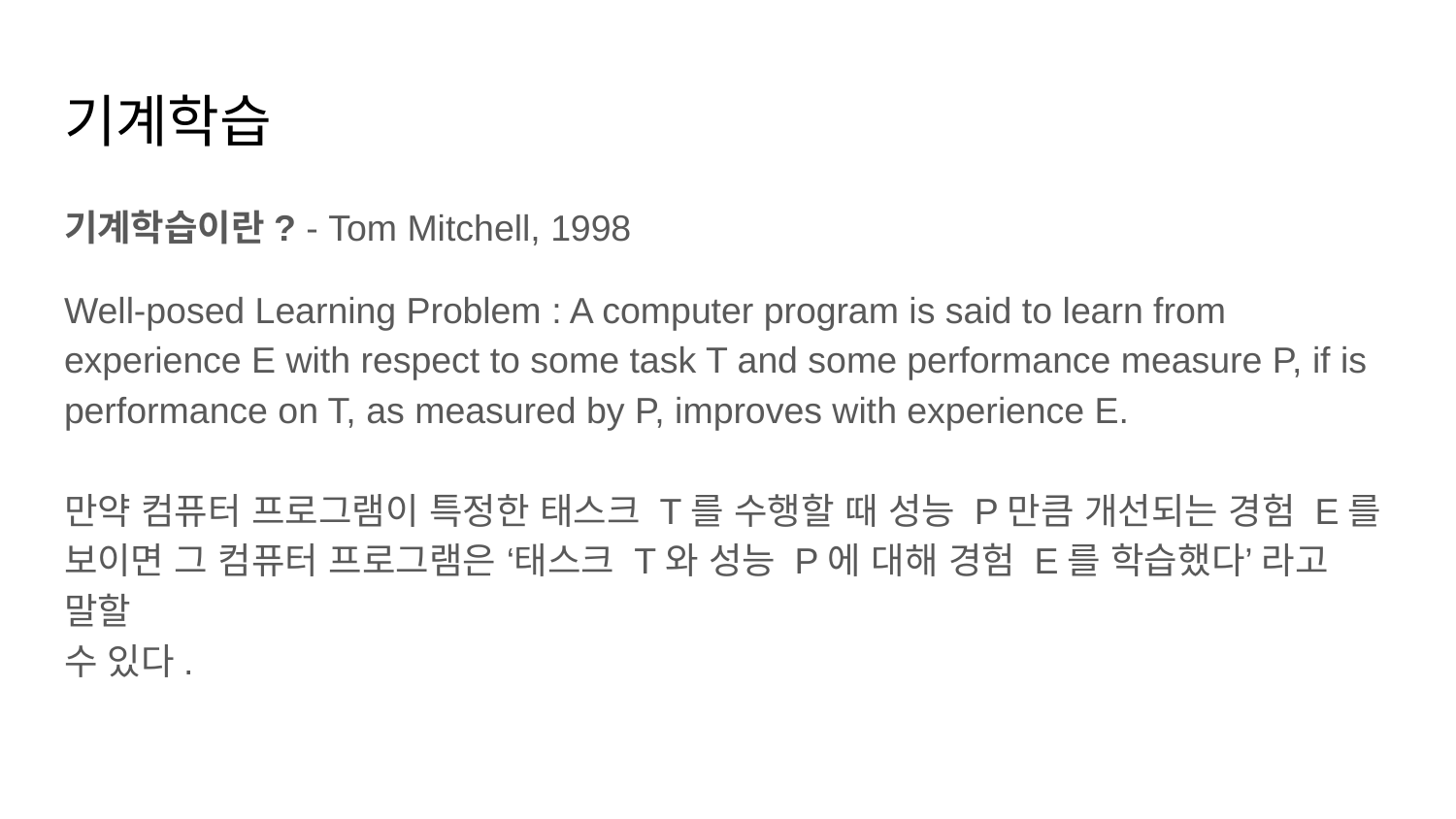

# 기계학습
기계학습이란? - Tom Mitchell, 1998
Well-posed Learning Problem : A computer program is said to learn from experience E with respect to some task T and some performance measure P, if is performance on T, as measured by P, improves with experience E.

만약 컴퓨터 프로그램이 특정한 태스크 T를 수행할 때 성능 P만큼 개선되는 경험 E를
보이면 그 컴퓨터 프로그램은 ‘태스크 T와 성능 P에 대해 경험 E를 학습했다’ 라고 말할
수 있다.